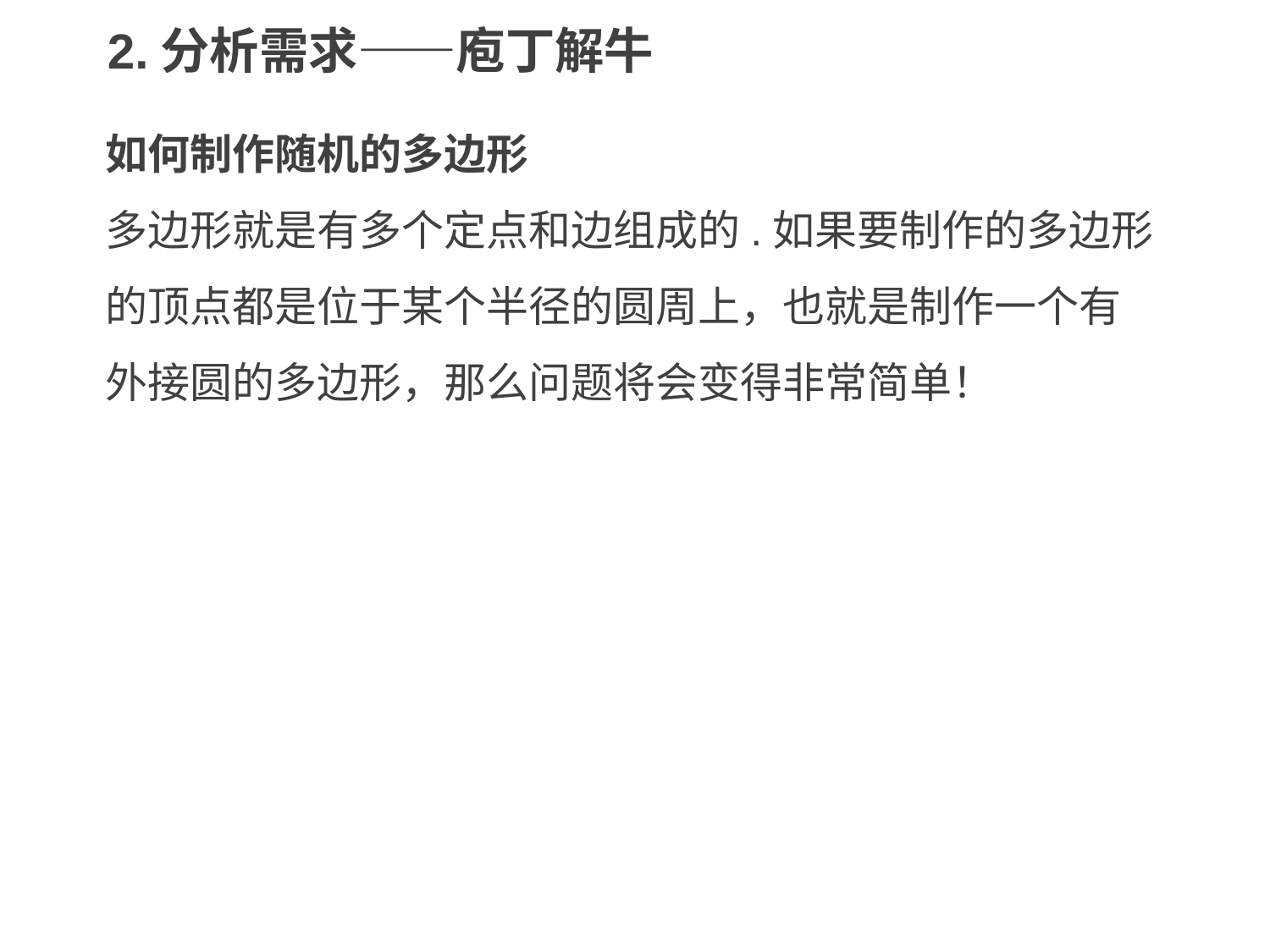

2.分析需求——庖丁解牛
如何制作随机的多边形
多边形就是有多个定点和边组成的.如果要制作的多边形的顶点都是位于某个半径的圆周上，也就是制作一个有外接圆的多边形，那么问题将会变得非常简单！